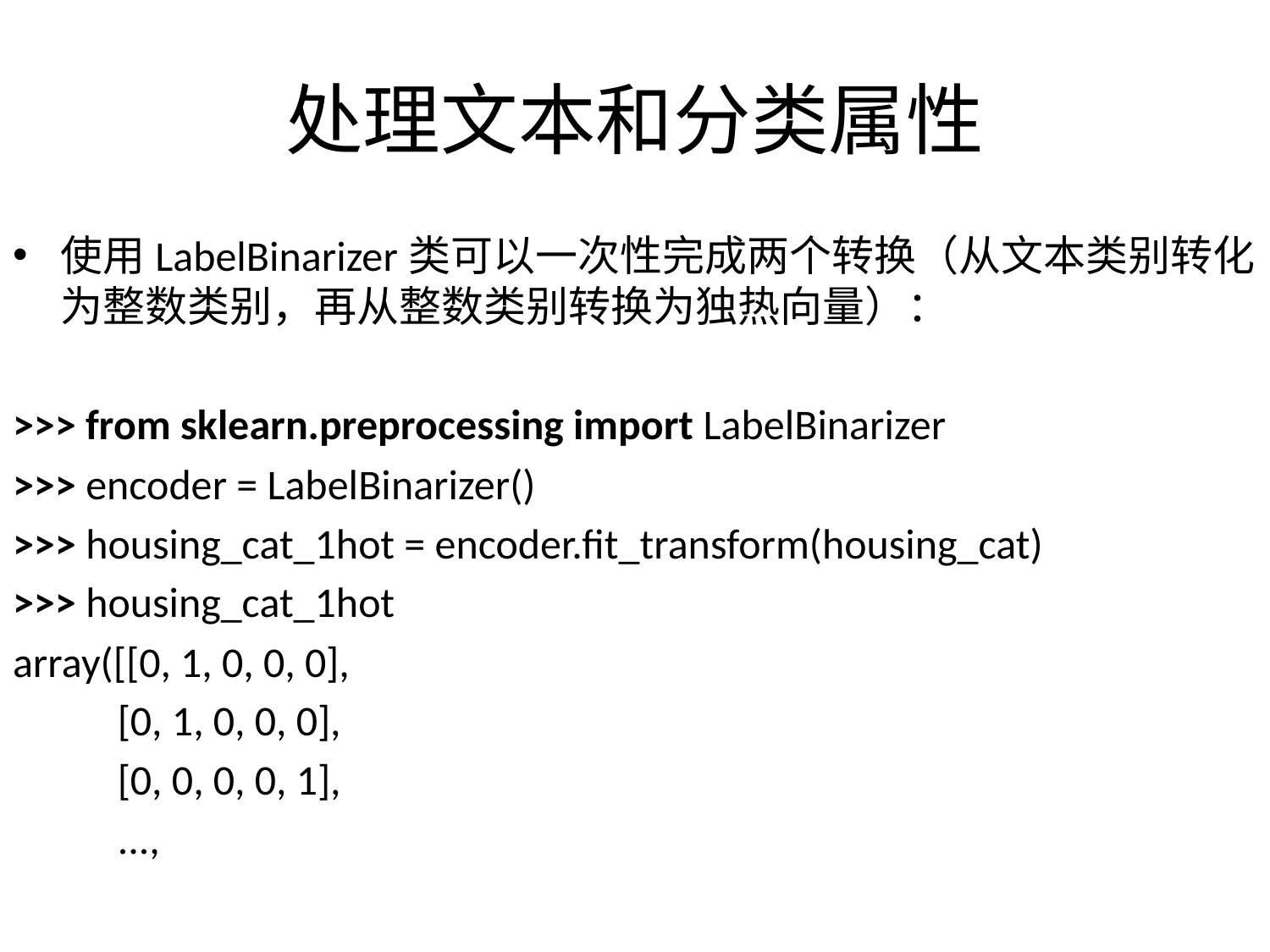

# 处理文本和分类属性
使用LabelBinarizer类可以一次性完成两个转换（从文本类别转化为整数类别，再从整数类别转换为独热向量）：

>>> from sklearn.preprocessing import LabelBinarizer
>>> encoder = LabelBinarizer()
>>> housing_cat_1hot = encoder.fit_transform(housing_cat)
>>> housing_cat_1hot
array([[0, 1, 0, 0, 0],
           [0, 1, 0, 0, 0],
           [0, 0, 0, 0, 1],
           ...,